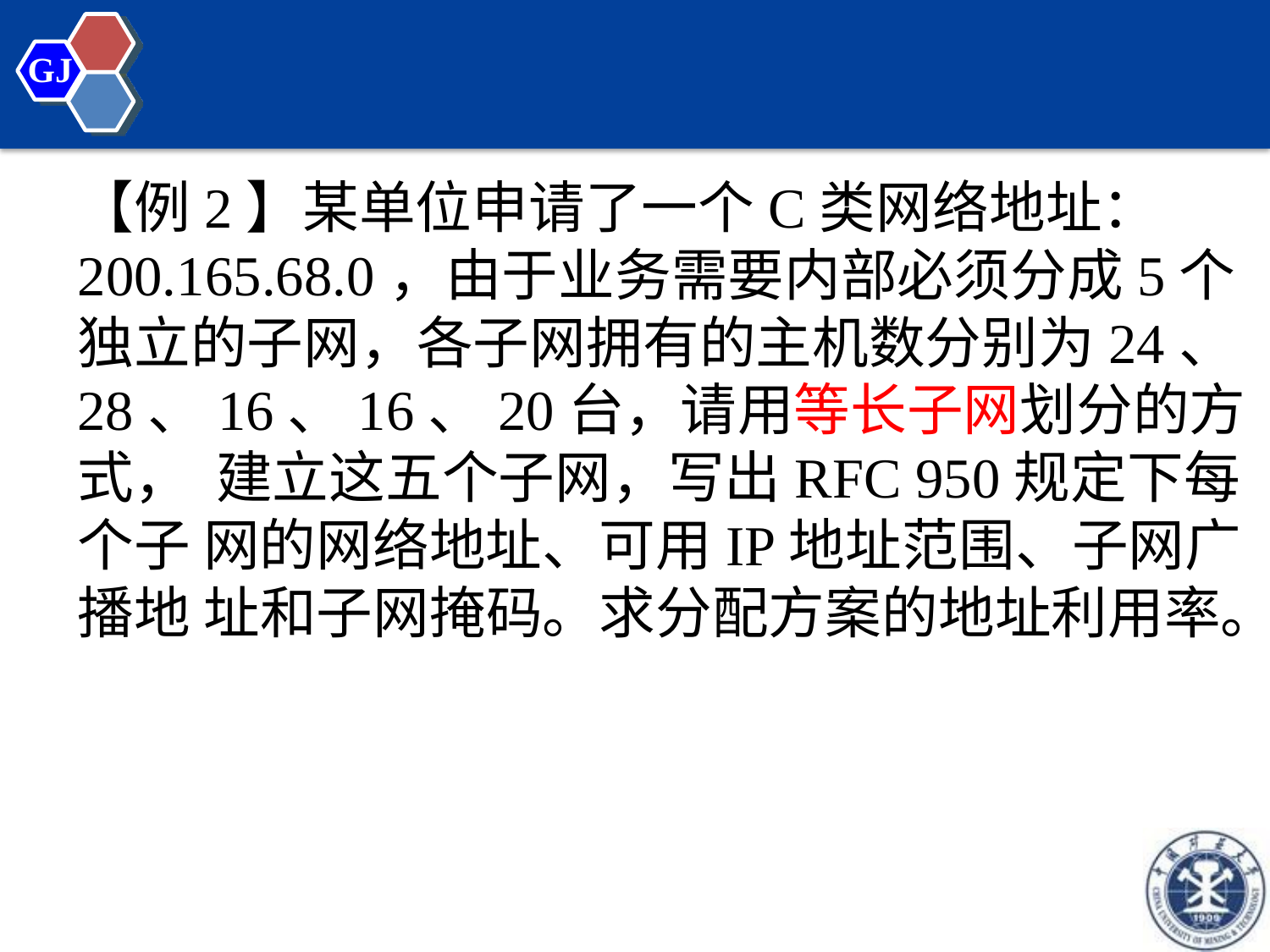

GJ
【例2】某单位申请了一个C类网络地址：  200.165.68.0，由于业务需要内部必须分成5个 独立的子网，各子网拥有的主机数分别为24、 28、16、16、20台，请用等长子网划分的方式，  建立这五个子网，写出RFC 950规定下每个子 网的网络地址、可用IP地址范围、子网广播地 址和子网掩码。求分配方案的地址利用率。